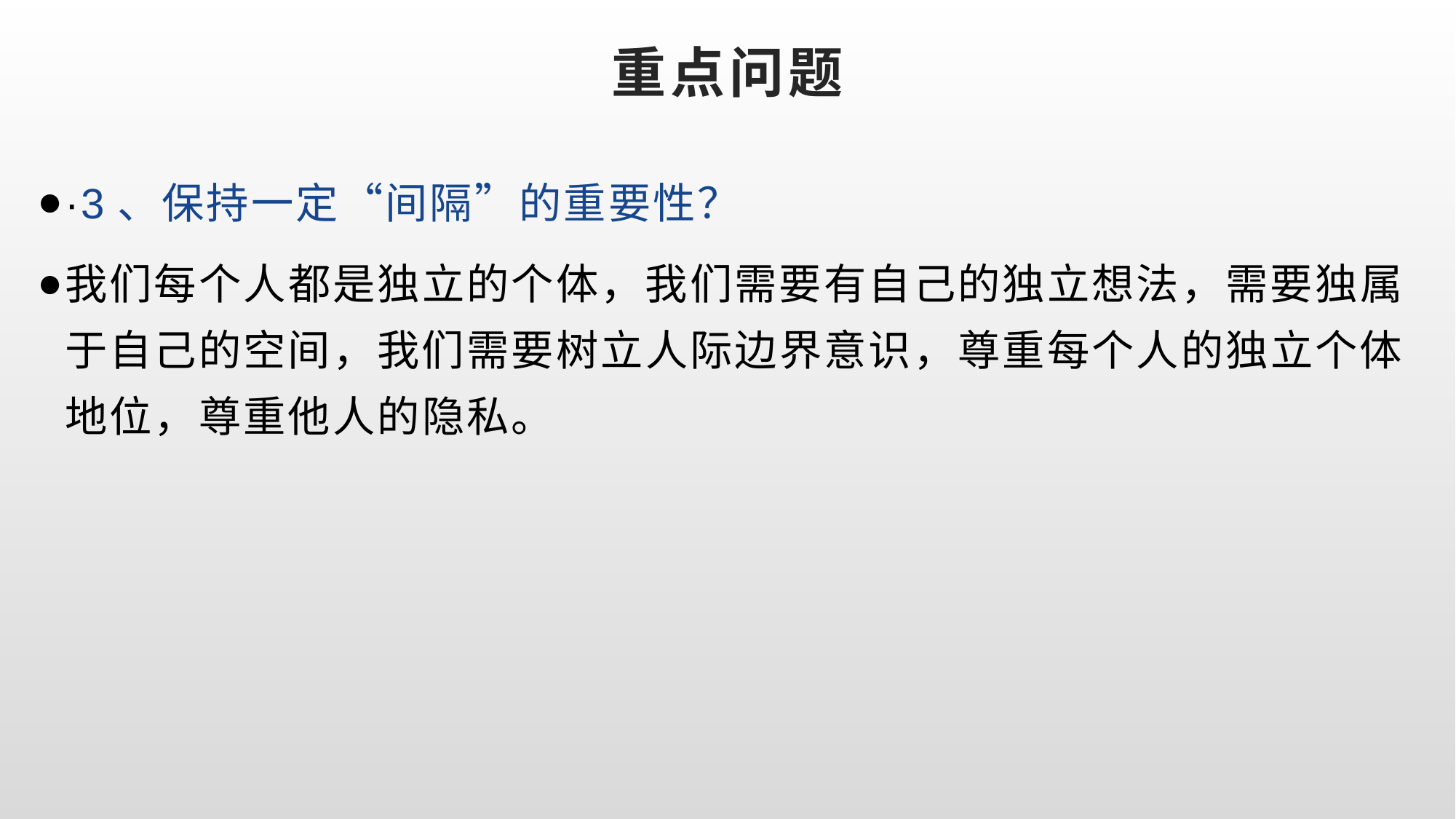

# 重点问题
·3、保持一定“间隔”的重要性？
我们每个人都是独立的个体，我们需要有自己的独立想法，需要独属于自己的空间，我们需要树立人际边界意识，尊重每个人的独立个体地位，尊重他人的隐私。